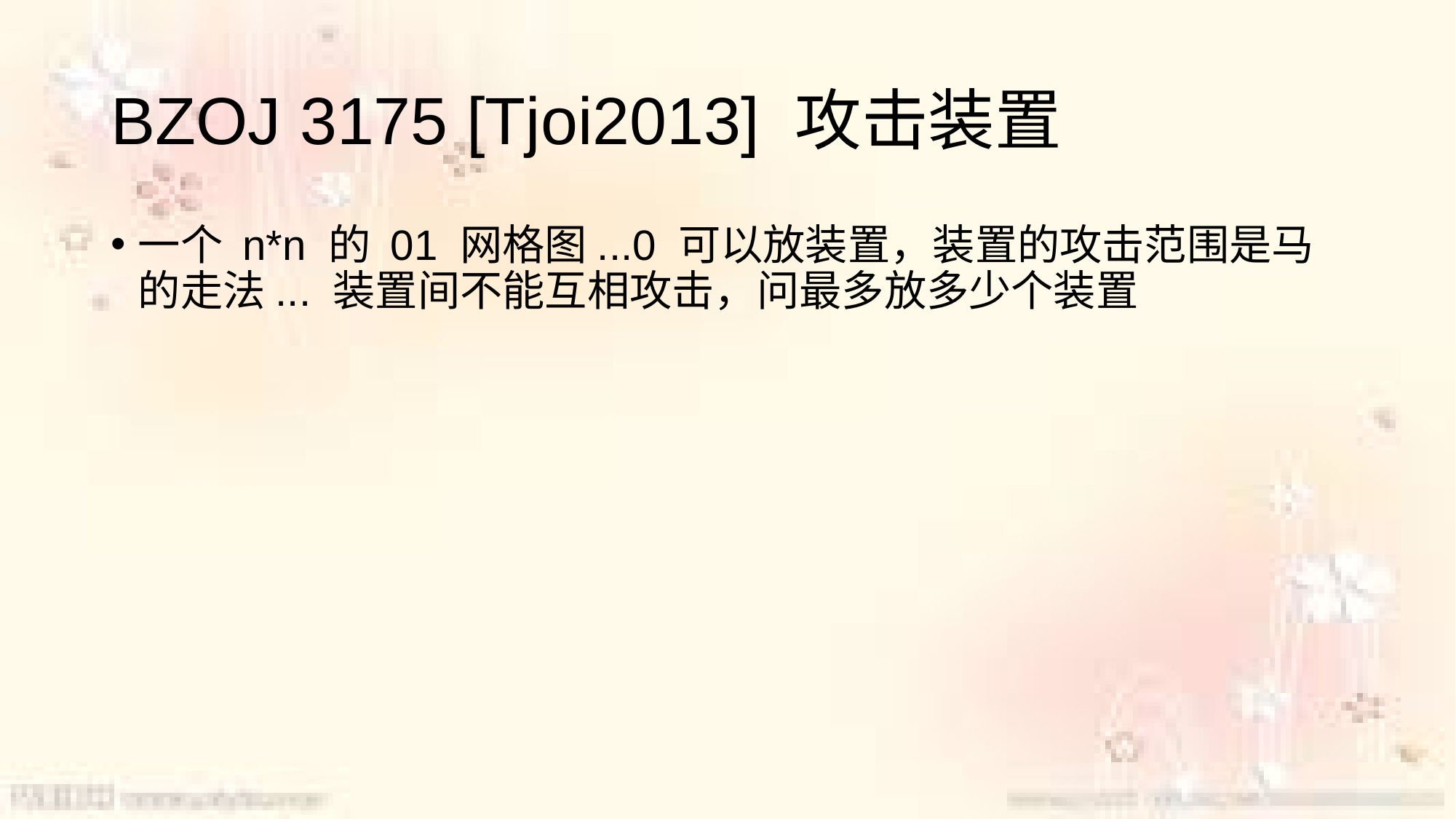

# BZOJ 3175 [Tjoi2013] 攻击装置
一个 n*n 的 01 网格图...0 可以放装置，装置的攻击范围是马的走法... 装置间不能互相攻击，问最多放多少个装置